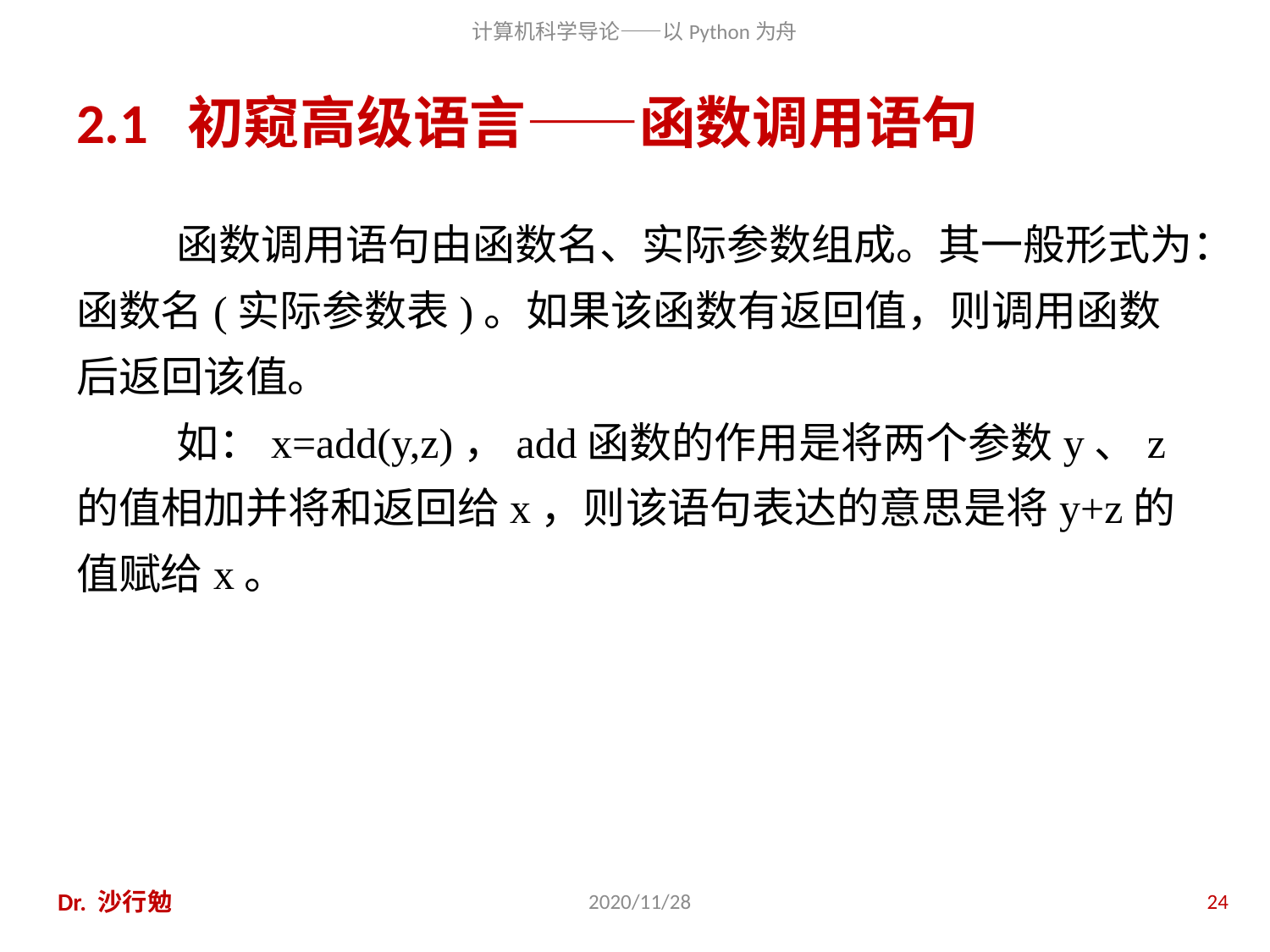

# 2.1  初窥高级语言——函数调用语句
函数调用语句由函数名、实际参数组成。其一般形式为：函数名(实际参数表)。如果该函数有返回值，则调用函数后返回该值。
如：x=add(y,z)，add函数的作用是将两个参数y、z的值相加并将和返回给x，则该语句表达的意思是将y+z的值赋给x。
Dr. 沙行勉
2020/11/28
24